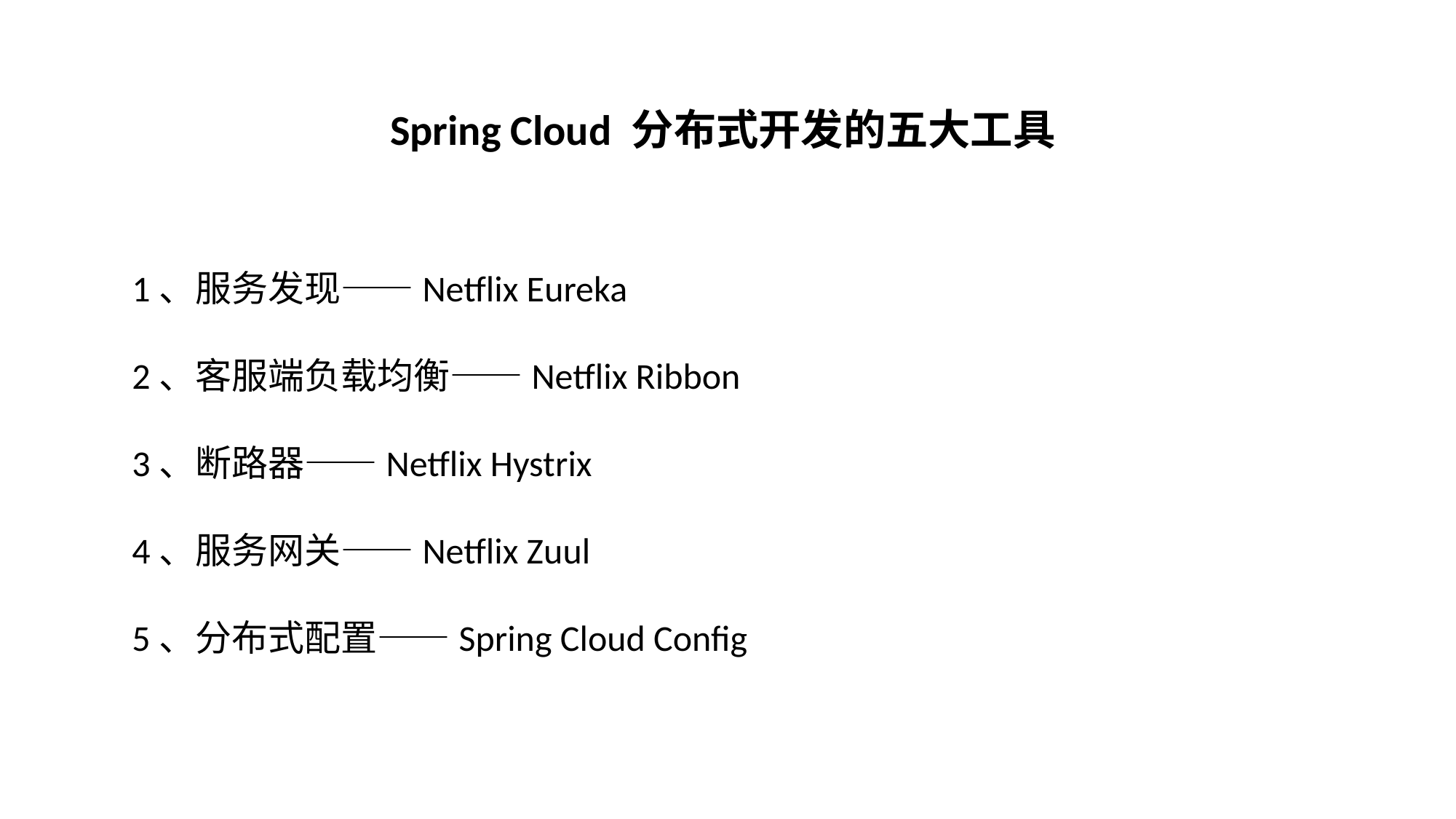

Spring Cloud 分布式开发的五大工具
1、服务发现——Netflix Eureka

2、客服端负载均衡——Netflix Ribbon

3、断路器——Netflix Hystrix

4、服务网关——Netflix Zuul

5、分布式配置——Spring Cloud Config